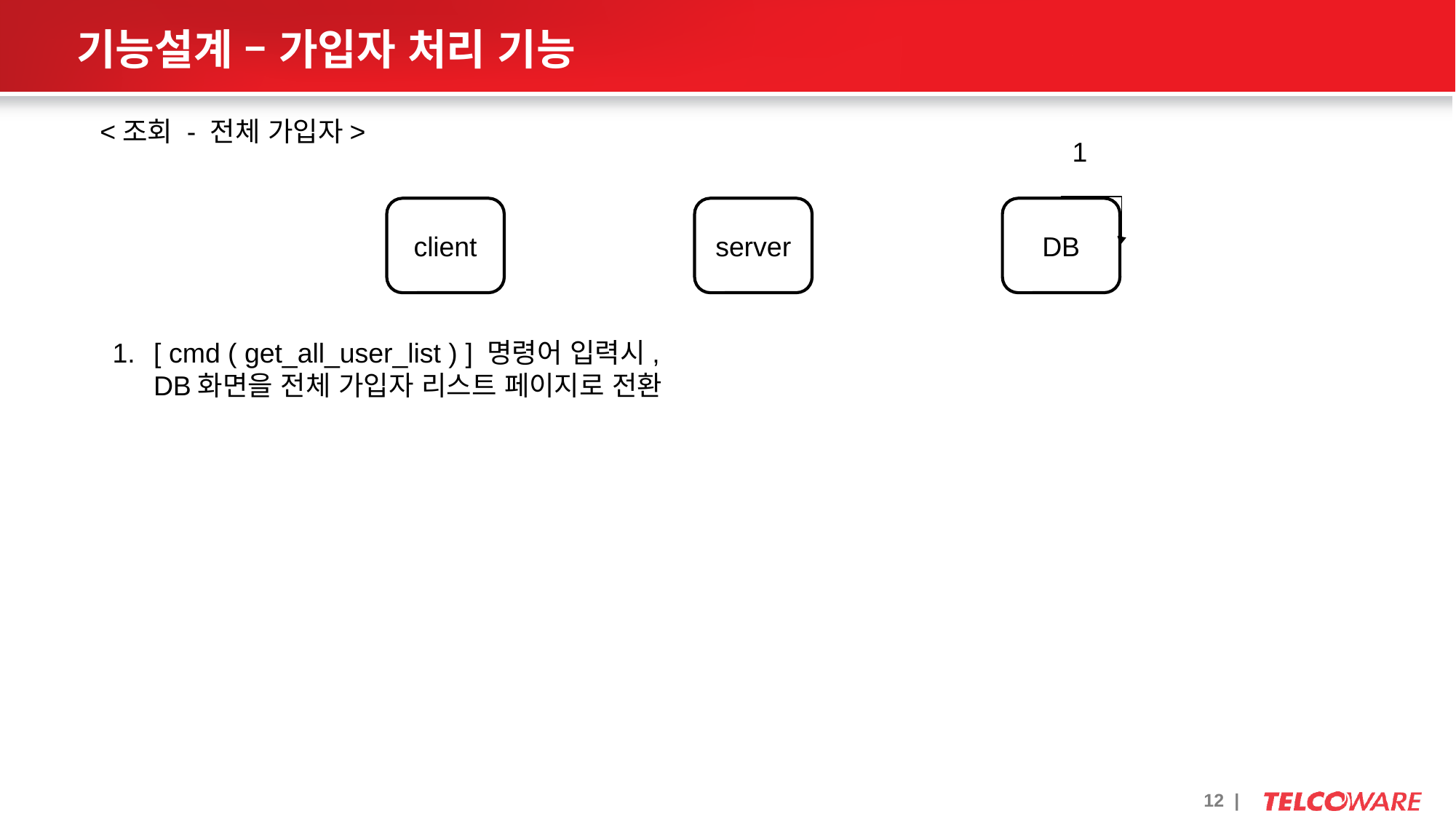

기능설계 – 가입자 처리 기능
<조회 - 전체 가입자>
1
client
server
DB
[ cmd ( get_all_user_list ) ] 명령어 입력시,
DB화면을 전체 가입자 리스트 페이지로 전환